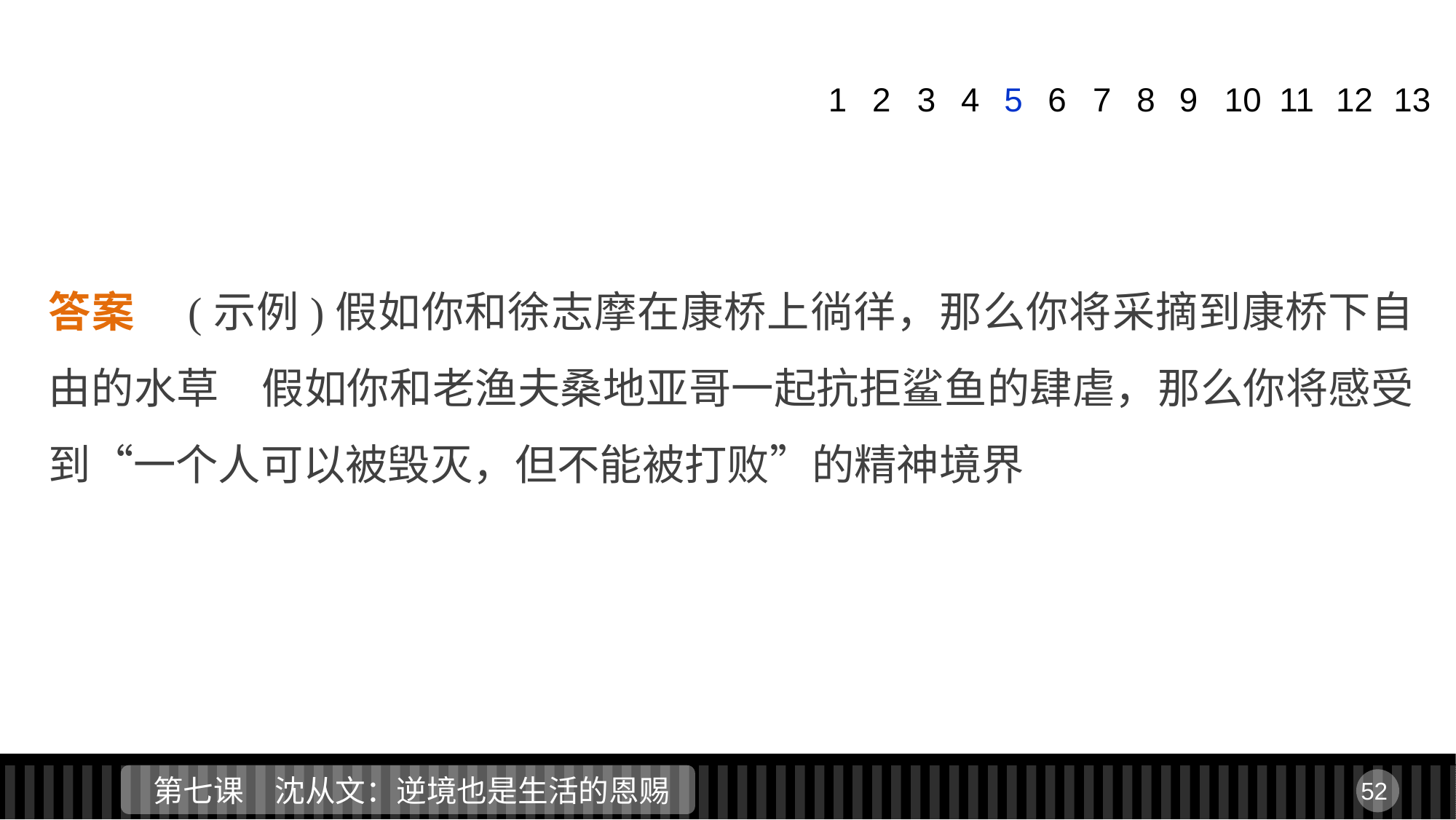

1
2
3
4
5
6
7
8
9
11
12
13
10
答案　(示例)假如你和徐志摩在康桥上徜徉，那么你将采摘到康桥下自由的水草　假如你和老渔夫桑地亚哥一起抗拒鲨鱼的肆虐，那么你将感受到“一个人可以被毁灭，但不能被打败”的精神境界